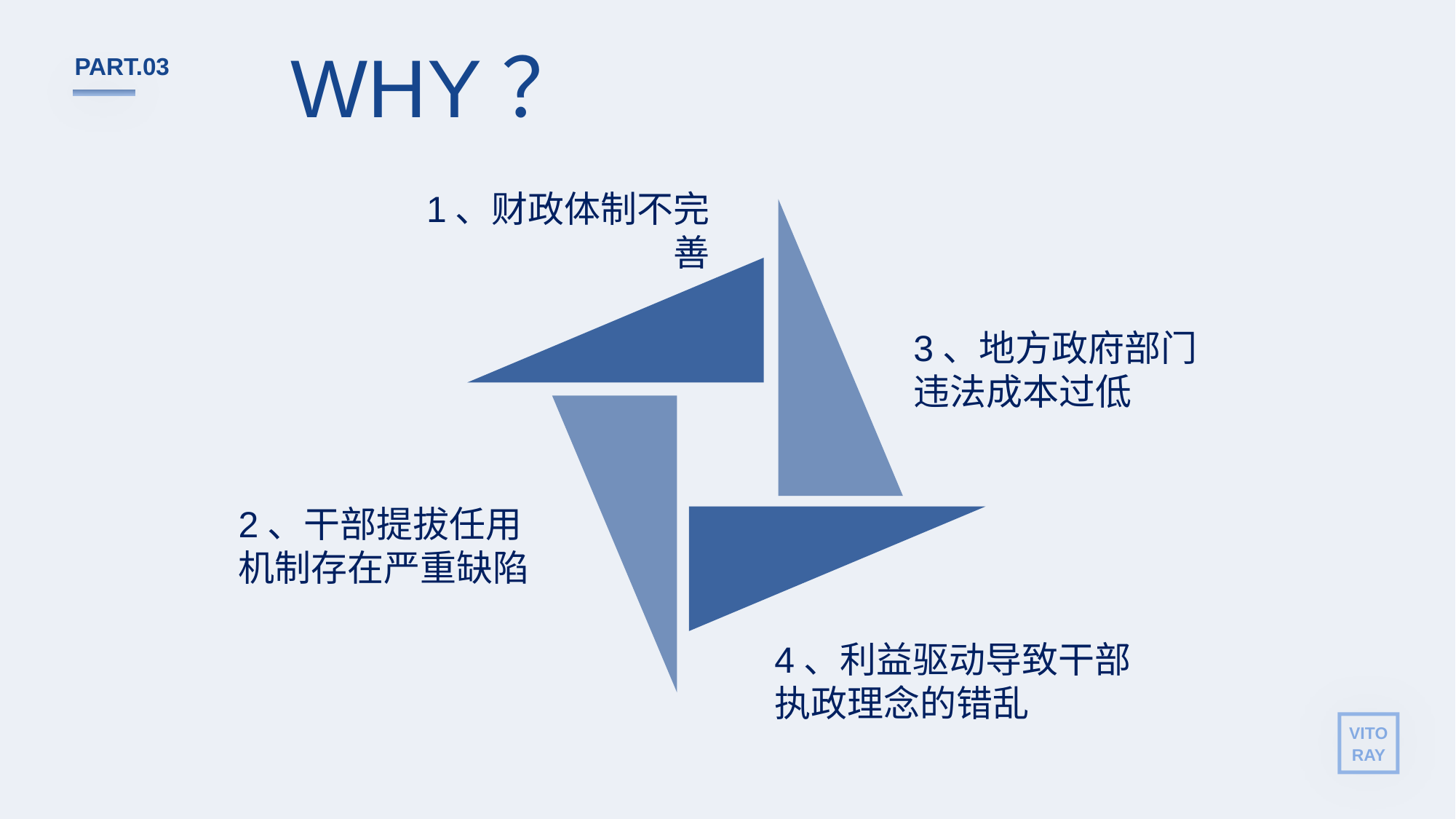

WHY？
PART.03

1、财政体制不完善

3、地方政府部门违法成本过低
2、干部提拔任用机制存在严重缺陷
4、利益驱动导致干部执政理念的错乱

VITO
RAY